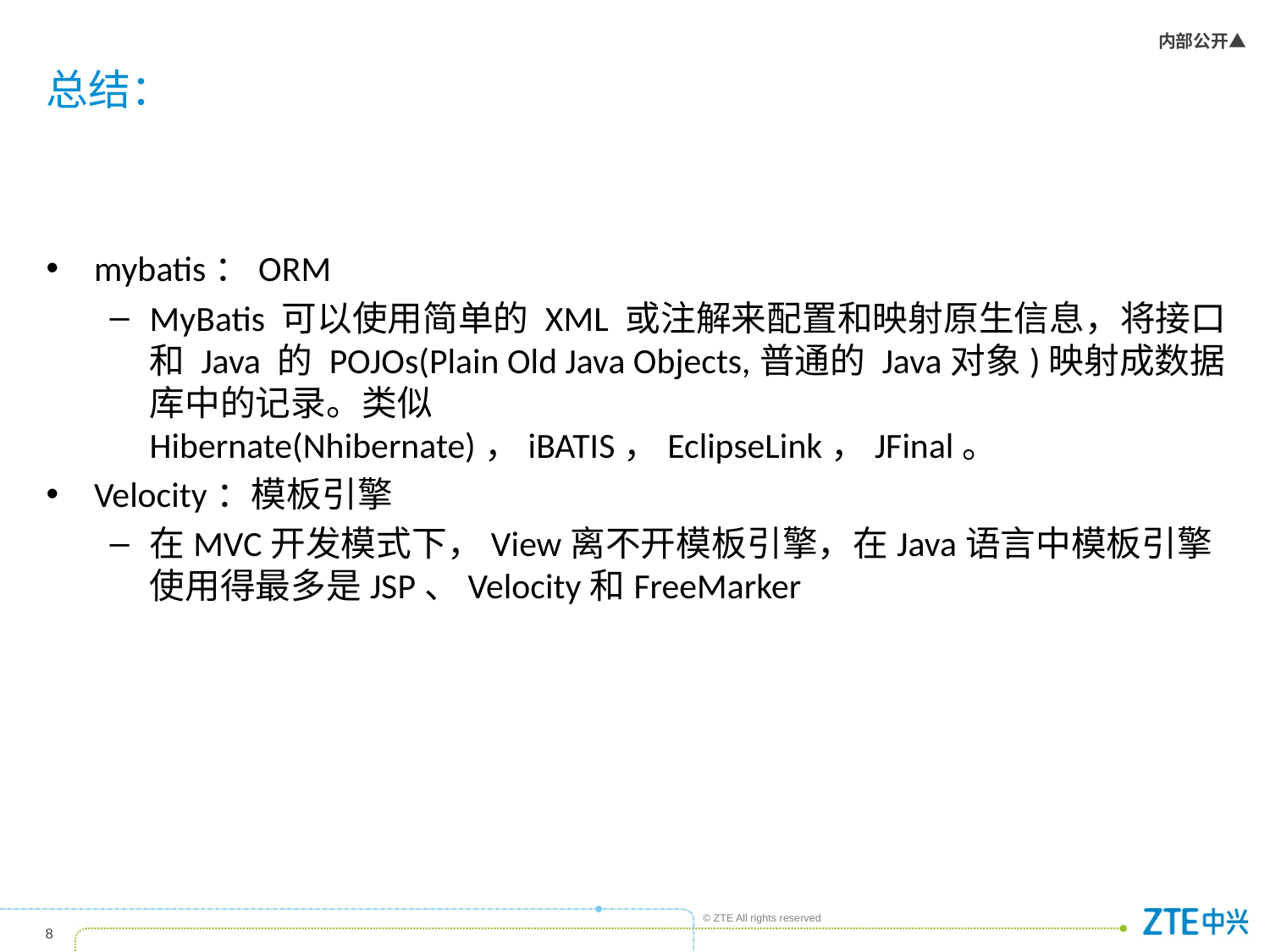

# 总结：
mybatis：ORM
MyBatis 可以使用简单的 XML 或注解来配置和映射原生信息，将接口和 Java 的 POJOs(Plain Old Java Objects,普通的 Java对象)映射成数据库中的记录。类似Hibernate(Nhibernate)，iBATIS，EclipseLink，JFinal。
Velocity：模板引擎
在MVC开发模式下，View离不开模板引擎，在Java语言中模板引擎使用得最多是JSP、Velocity和FreeMarker